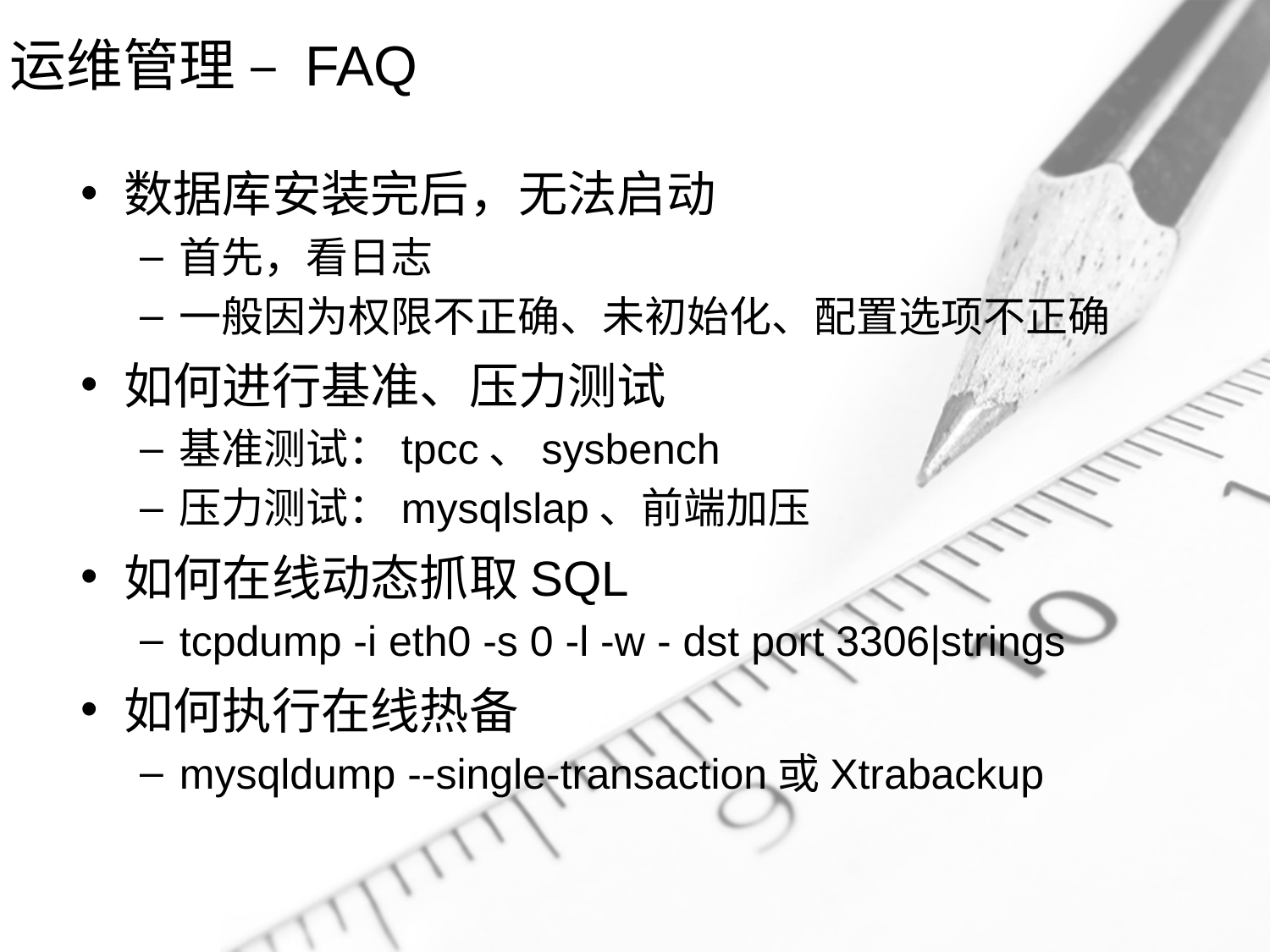

# 运维管理 – FAQ
数据库安装完后，无法启动
首先，看日志
一般因为权限不正确、未初始化、配置选项不正确
如何进行基准、压力测试
基准测试：tpcc、sysbench
压力测试：mysqlslap、前端加压
如何在线动态抓取SQL
tcpdump -i eth0 -s 0 -l -w - dst port 3306|strings
如何执行在线热备
mysqldump --single-transaction或Xtrabackup